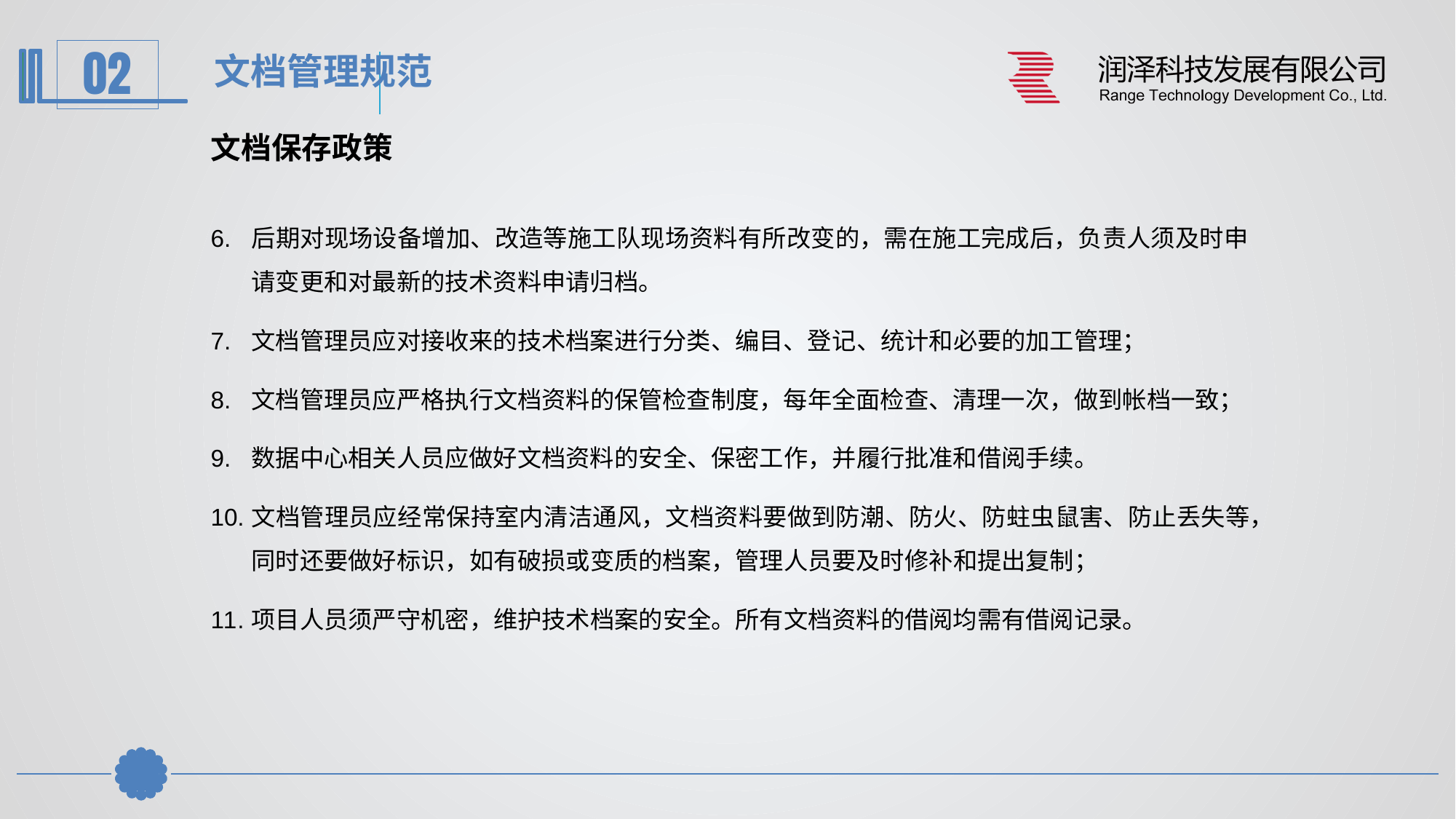

文档管理规范
文档保存政策
后期对现场设备增加、改造等施工队现场资料有所改变的，需在施工完成后，负责人须及时申请变更和对最新的技术资料申请归档。
文档管理员应对接收来的技术档案进行分类、编目、登记、统计和必要的加工管理；
文档管理员应严格执行文档资料的保管检查制度，每年全面检查、清理一次，做到帐档一致；
数据中心相关人员应做好文档资料的安全、保密工作，并履行批准和借阅手续。
文档管理员应经常保持室内清洁通风，文档资料要做到防潮、防火、防蛀虫鼠害、防止丢失等，同时还要做好标识，如有破损或变质的档案，管理人员要及时修补和提出复制；
项目人员须严守机密，维护技术档案的安全。所有文档资料的借阅均需有借阅记录。
8